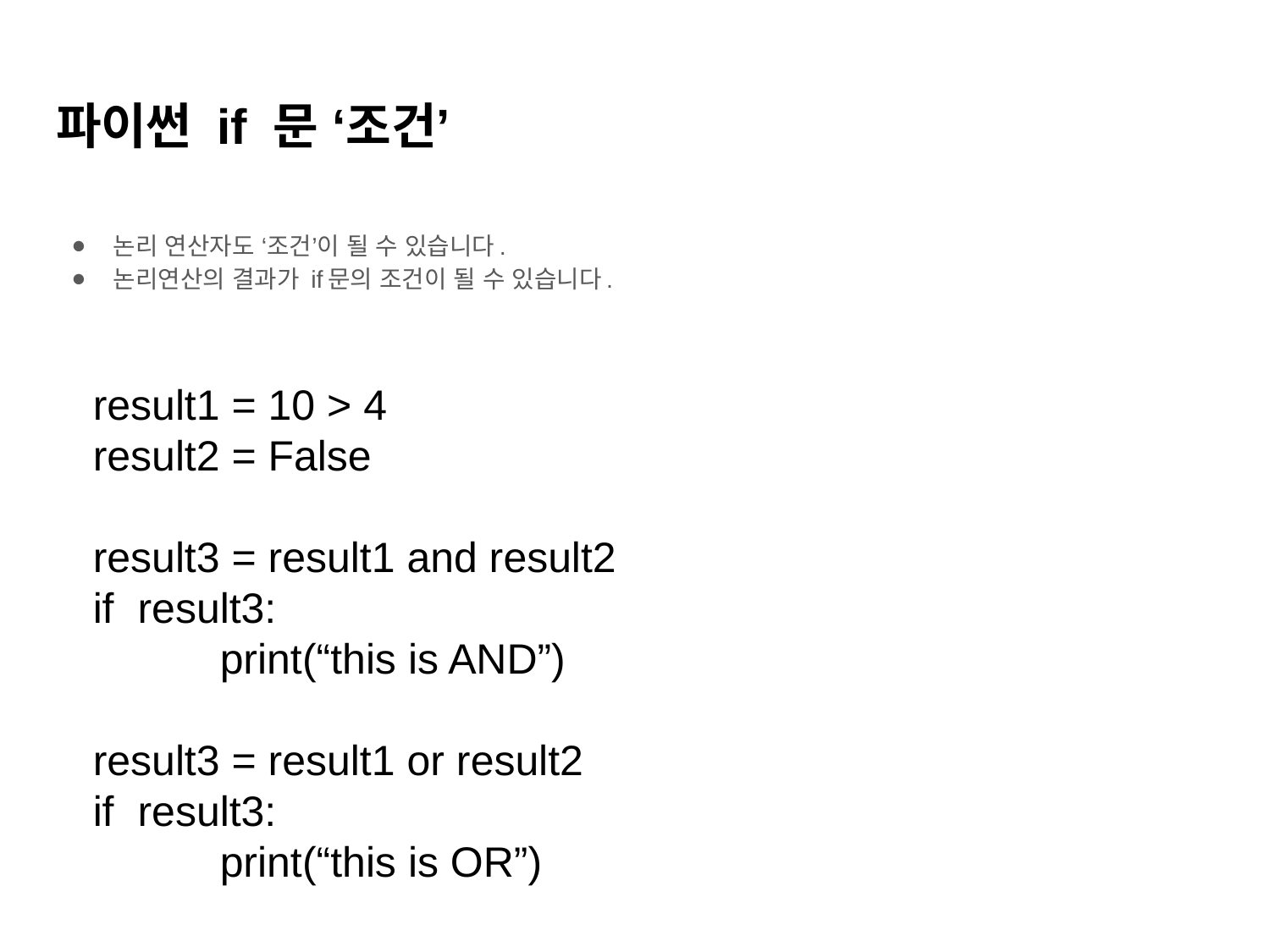

# 파이썬 if 문 ‘조건’
논리 연산자도 ‘조건’이 될 수 있습니다.
논리연산의 결과가 if문의 조건이 될 수 있습니다.
result1 = 10 > 4
result2 = False

result3 = result1 and result2
if  result3:
	print(“this is AND”)

result3 = result1 or result2
if  result3:
	print(“this is OR”)